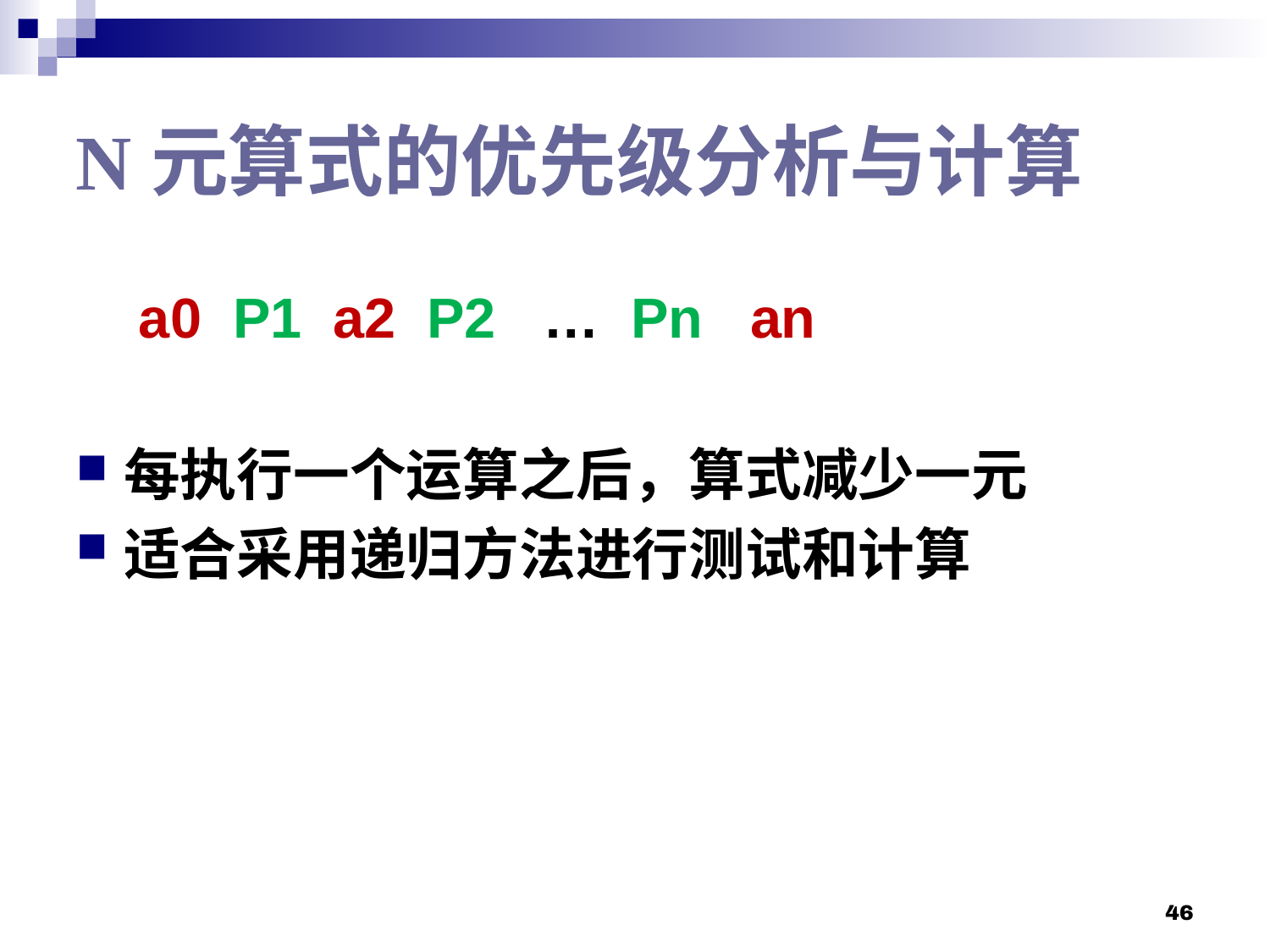

# N元算式的优先级分析与计算
    a0  P1  a2  P2   …  Pn   an

每执行一个运算之后，算式减少一元
适合采用递归方法进行测试和计算

46